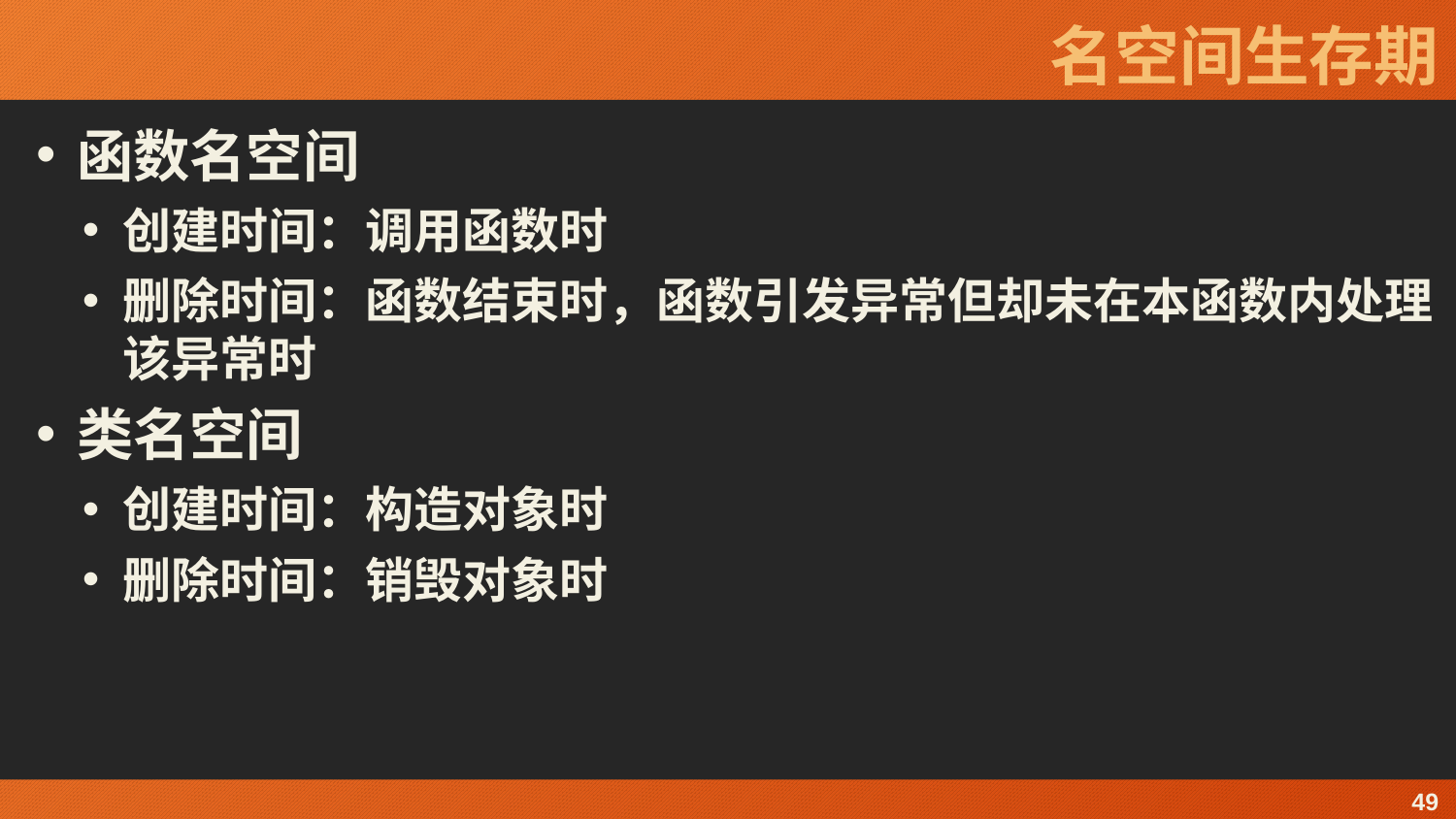

# 名空间生存期
函数名空间
创建时间：调用函数时
删除时间：函数结束时，函数引发异常但却未在本函数内处理该异常时
类名空间
创建时间：构造对象时
删除时间：销毁对象时
49